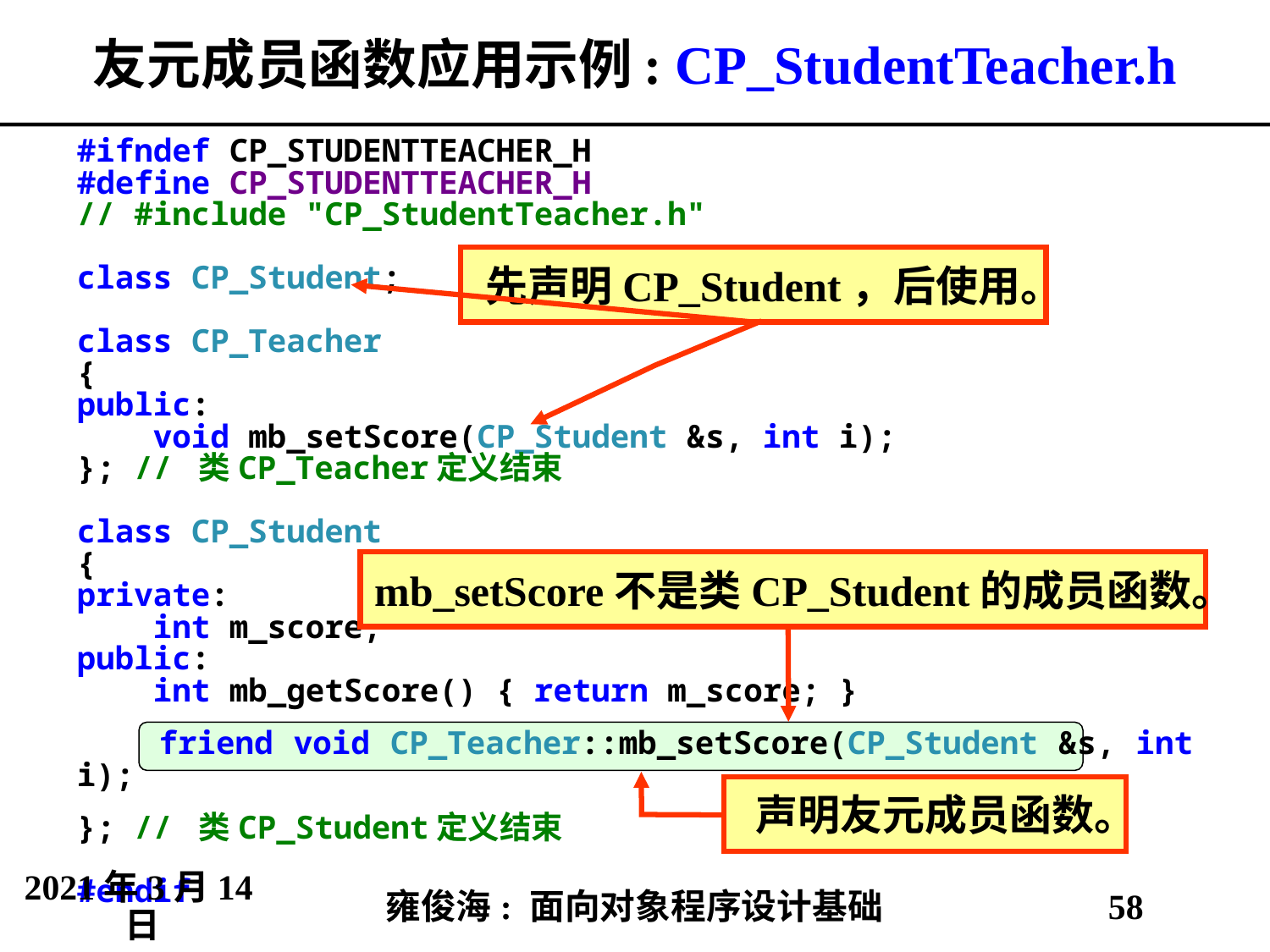

# 友元成员函数应用示例: CP_StudentTeacher.h

#ifndef CP_STUDENTTEACHER_H
#define CP_STUDENTTEACHER_H
// #include "CP_StudentTeacher.h"

class CP_Student;

class CP_Teacher
{
public:
    void mb_setScore(CP_Student &s, int i);
}; // 类CP_Teacher定义结束

class CP_Student
{
private:
    int m_score;
public:
    int mb_getScore() { return m_score; }
    friend void CP_Teacher::mb_setScore(CP_Student &s, int i);
}; // 类CP_Student定义结束

#endif
先声明CP_Student，后使用。
mb_setScore不是类CP_Student的成员函数。

声明友元成员函数。
2021年3月14日
雍俊海: 面向对象程序设计基础
58